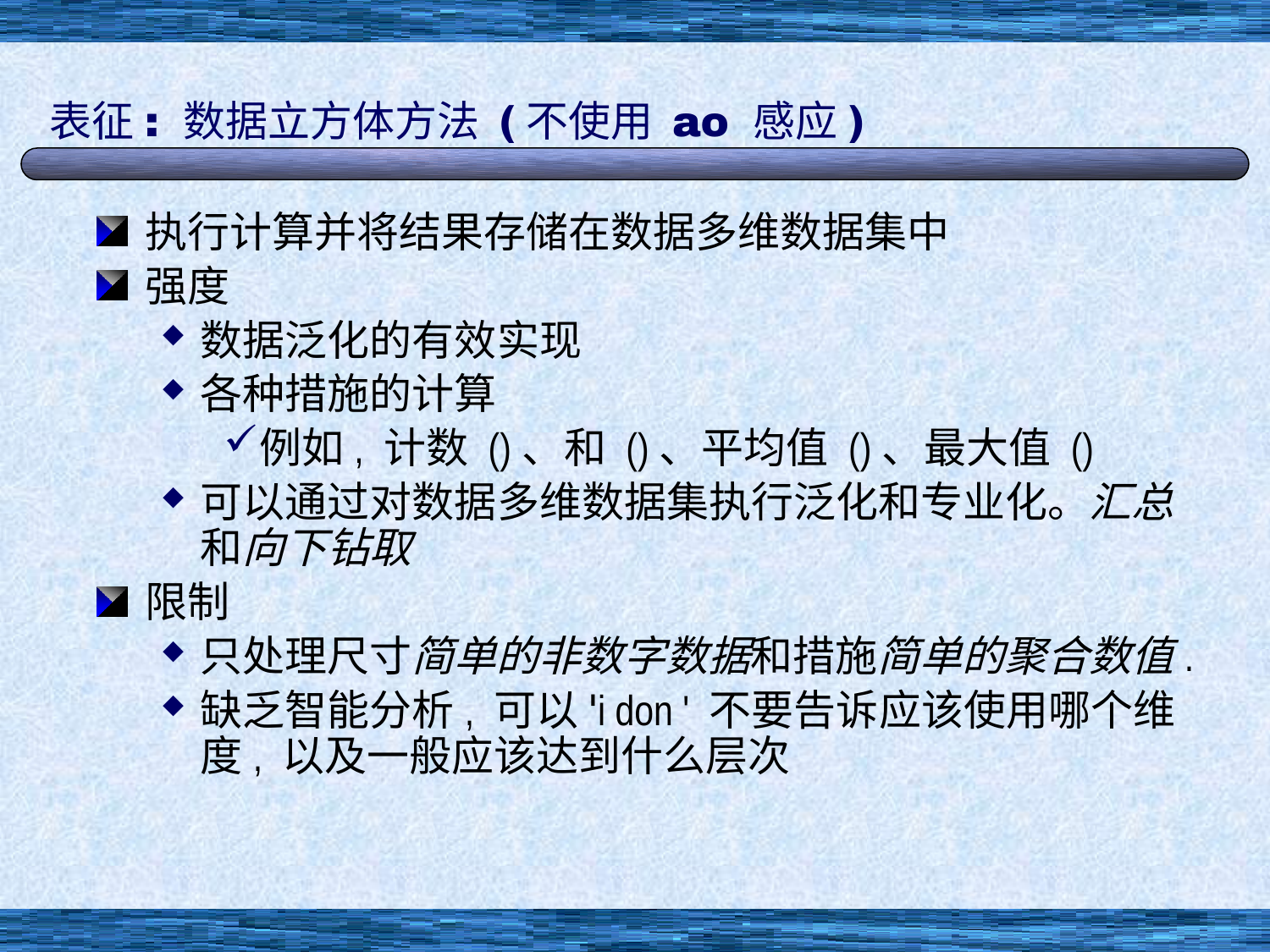

# 表征: 数据立方体方法 (不使用 ao 感应)
执行计算并将结果存储在数据多维数据集中
强度
数据泛化的有效实现
各种措施的计算
例如, 计数 ()、和 ()、平均值 ()、最大值 ()
可以通过对数据多维数据集执行泛化和专业化。汇总和向下钻取
限制
只处理尺寸简单的非数字数据和措施简单的聚合数值.
缺乏智能分析, 可以'i don ' 不要告诉应该使用哪个维度, 以及一般应该达到什么层次